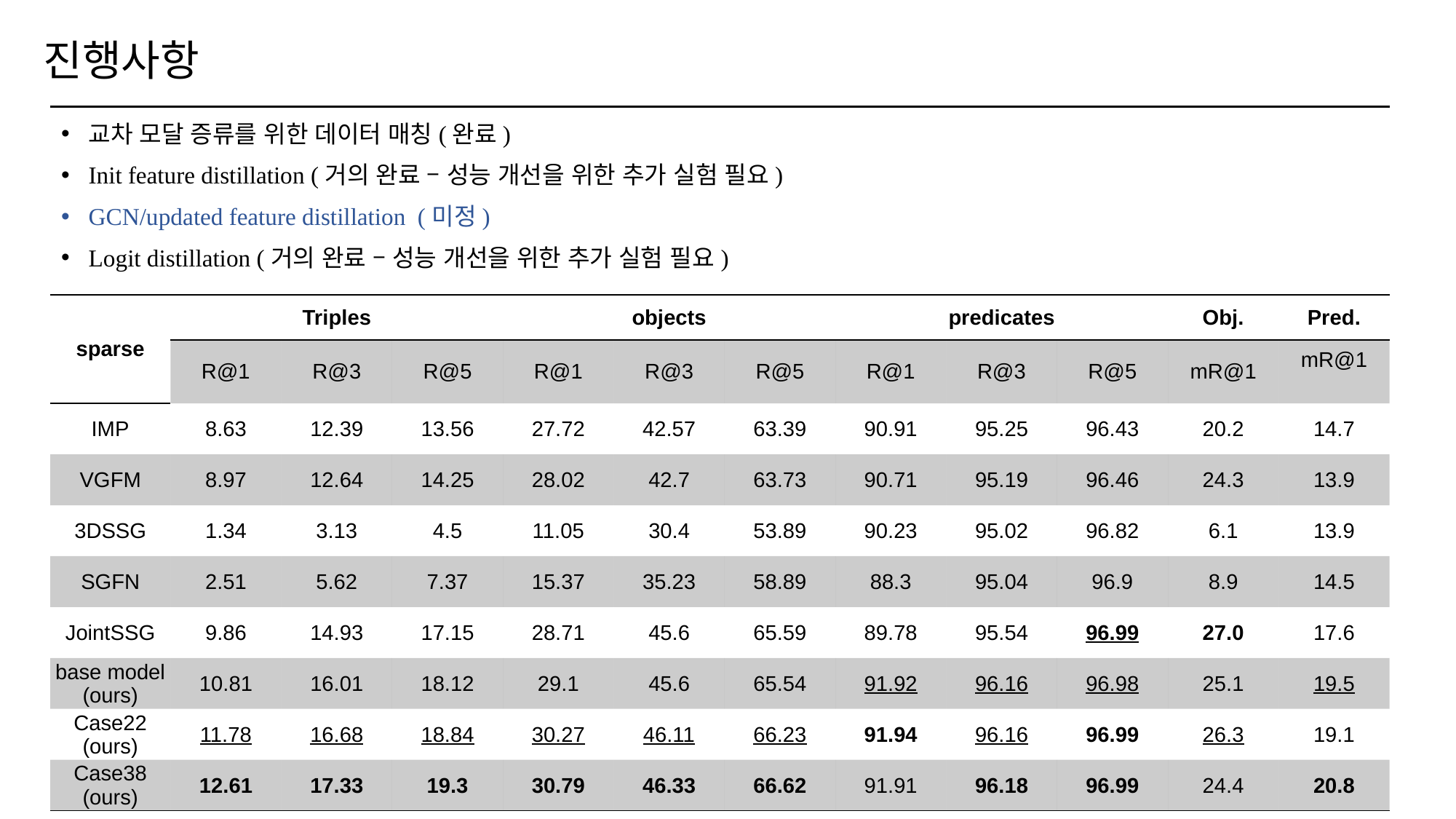

# 진행사항
교차 모달 증류를 위한 데이터 매칭(완료)
Init feature distillation (거의 완료 – 성능 개선을 위한 추가 실험 필요)
GCN/updated feature distillation  (미정)
Logit distillation (거의 완료 – 성능 개선을 위한 추가 실험 필요)

| sparse | Triples |  |  | objects |  |  | predicates |  |  | Obj. | Pred. |
| --- | --- | --- | --- | --- | --- | --- | --- | --- | --- | --- | --- |
|  | R@1 | R@3 | R@5 | R@1 | R@3 | R@5 | R@1 | R@3 | R@5 | mR@1 | mR@1 |
| IMP | 8.63 | 12.39 | 13.56 | 27.72 | 42.57 | 63.39 | 90.91 | 95.25 | 96.43 | 20.2 | 14.7 |
| VGFM | 8.97 | 12.64 | 14.25 | 28.02 | 42.7 | 63.73 | 90.71 | 95.19 | 96.46 | 24.3 | 13.9 |
| 3DSSG | 1.34 | 3.13 | 4.5 | 11.05 | 30.4 | 53.89 | 90.23 | 95.02 | 96.82 | 6.1 | 13.9 |
| SGFN | 2.51 | 5.62 | 7.37 | 15.37 | 35.23 | 58.89 | 88.3 | 95.04 | 96.9 | 8.9 | 14.5 |
| JointSSG | 9.86 | 14.93 | 17.15 | 28.71 | 45.6 | 65.59 | 89.78 | 95.54 | 96.99 | 27.0 | 17.6 |
| base model (ours) | 10.81 | 16.01 | 18.12 | 29.1 | 45.6 | 65.54 | 91.92 | 96.16 | 96.98 | 25.1 | 19.5 |
| Case22 (ours) | 11.78 | 16.68 | 18.84 | 30.27 | 46.11 | 66.23 | 91.94 | 96.16 | 96.99 | 26.3 | 19.1 |
| Case38 (ours) | 12.61 | 17.33 | 19.3 | 30.79 | 46.33 | 66.62 | 91.91 | 96.18 | 96.99 | 24.4 | 20.8 |